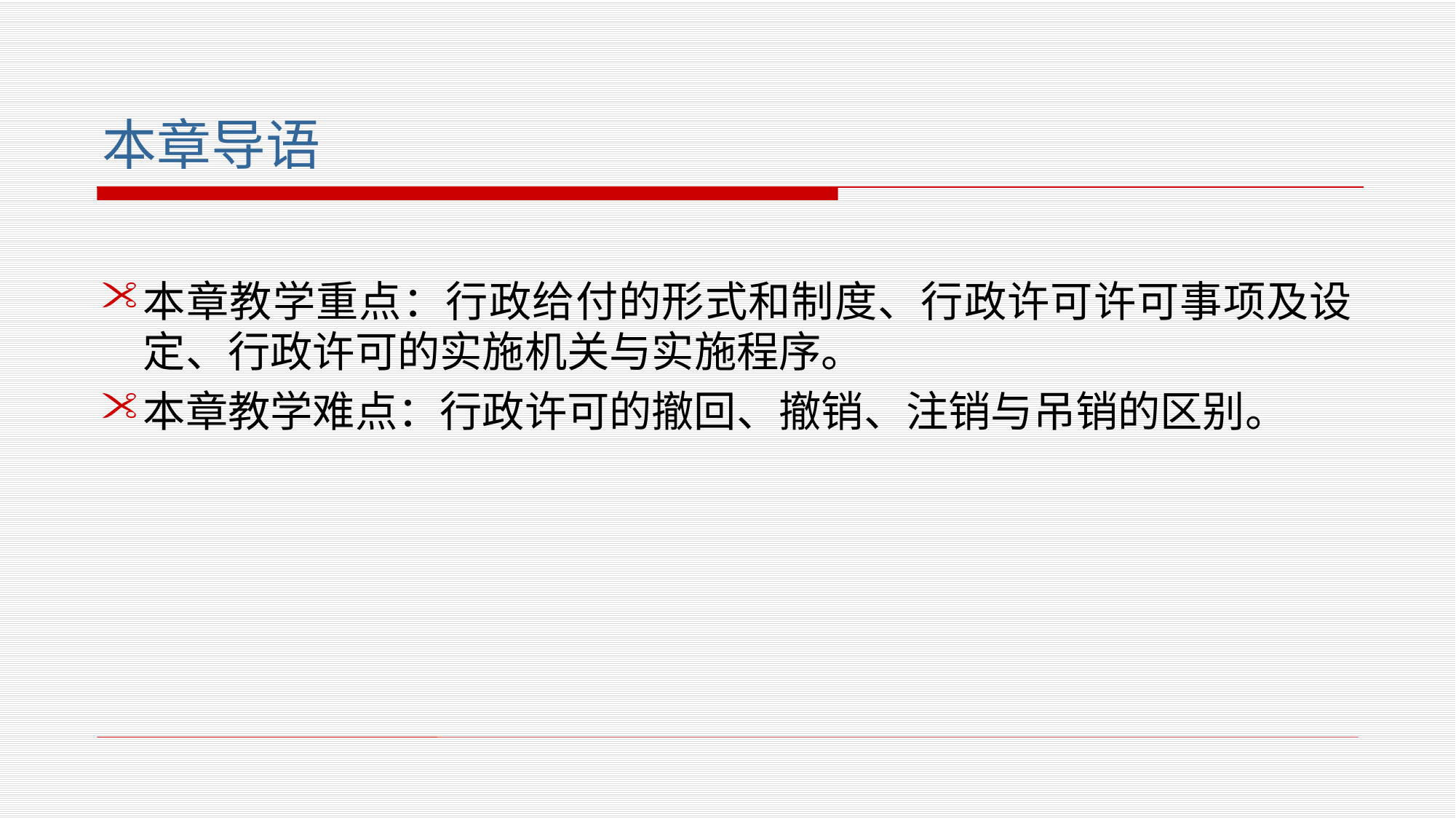

# 本章导语

本章教学重点：行政给付的形式和制度、行政许可许可事项及设定、行政许可的实施机关与实施程序。
本章教学难点：行政许可的撤回、撤销、注销与吊销的区别。